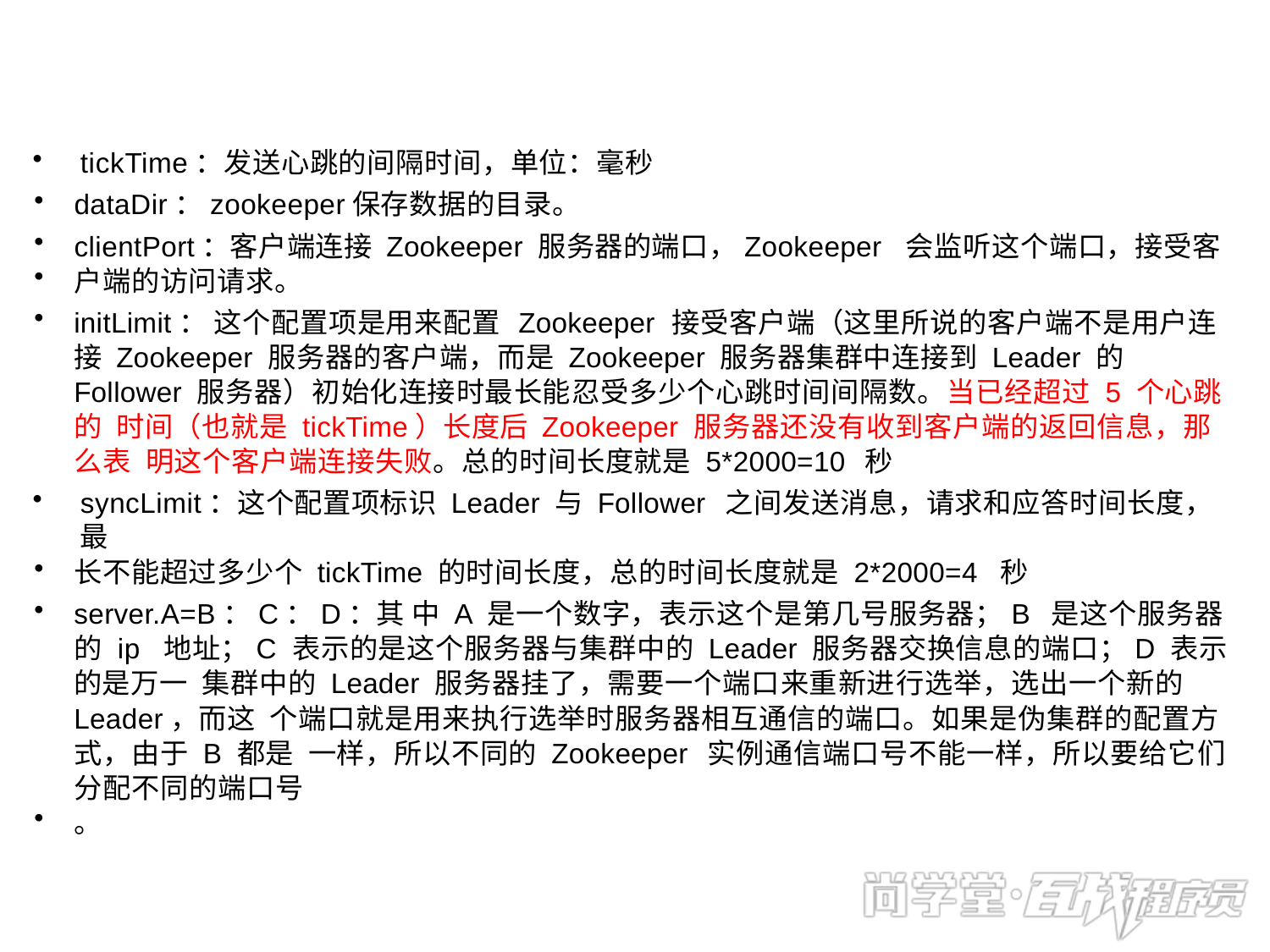

tickTime：发送心跳的间隔时间，单位：毫秒
dataDir：zookeeper保存数据的目录。
clientPort：客户端连接 Zookeeper 服务器的端口，Zookeeper  会监听这个端口，接受客
户端的访问请求。
initLimit： 这个配置项是用来配置 Zookeeper 接受客户端（这里所说的客户端不是用户连  接 Zookeeper 服务器的客户端，而是 Zookeeper 服务器集群中连接到 Leader 的  Follower 服务器）初始化连接时最长能忍受多少个心跳时间间隔数。当已经超过 5 个心跳的  时间（也就是 tickTime）长度后 Zookeeper 服务器还没有收到客户端的返回信息，那么表  明这个客户端连接失败。总的时间长度就是 5*2000=10 秒
syncLimit：这个配置项标识 Leader 与 Follower 之间发送消息，请求和应答时间长度，最
长不能超过多少个 tickTime 的时间长度，总的时间长度就是 2*2000=4 秒
server.A=B：C：D：其 中 A 是一个数字，表示这个是第几号服务器；B 是这个服务器的 ip  地址；C 表示的是这个服务器与集群中的 Leader 服务器交换信息的端口；D 表示的是万一  集群中的 Leader 服务器挂了，需要一个端口来重新进行选举，选出一个新的 Leader，而这  个端口就是用来执行选举时服务器相互通信的端口。如果是伪集群的配置方式，由于 B 都是  一样，所以不同的 Zookeeper 实例通信端口号不能一样，所以要给它们分配不同的端口号
。